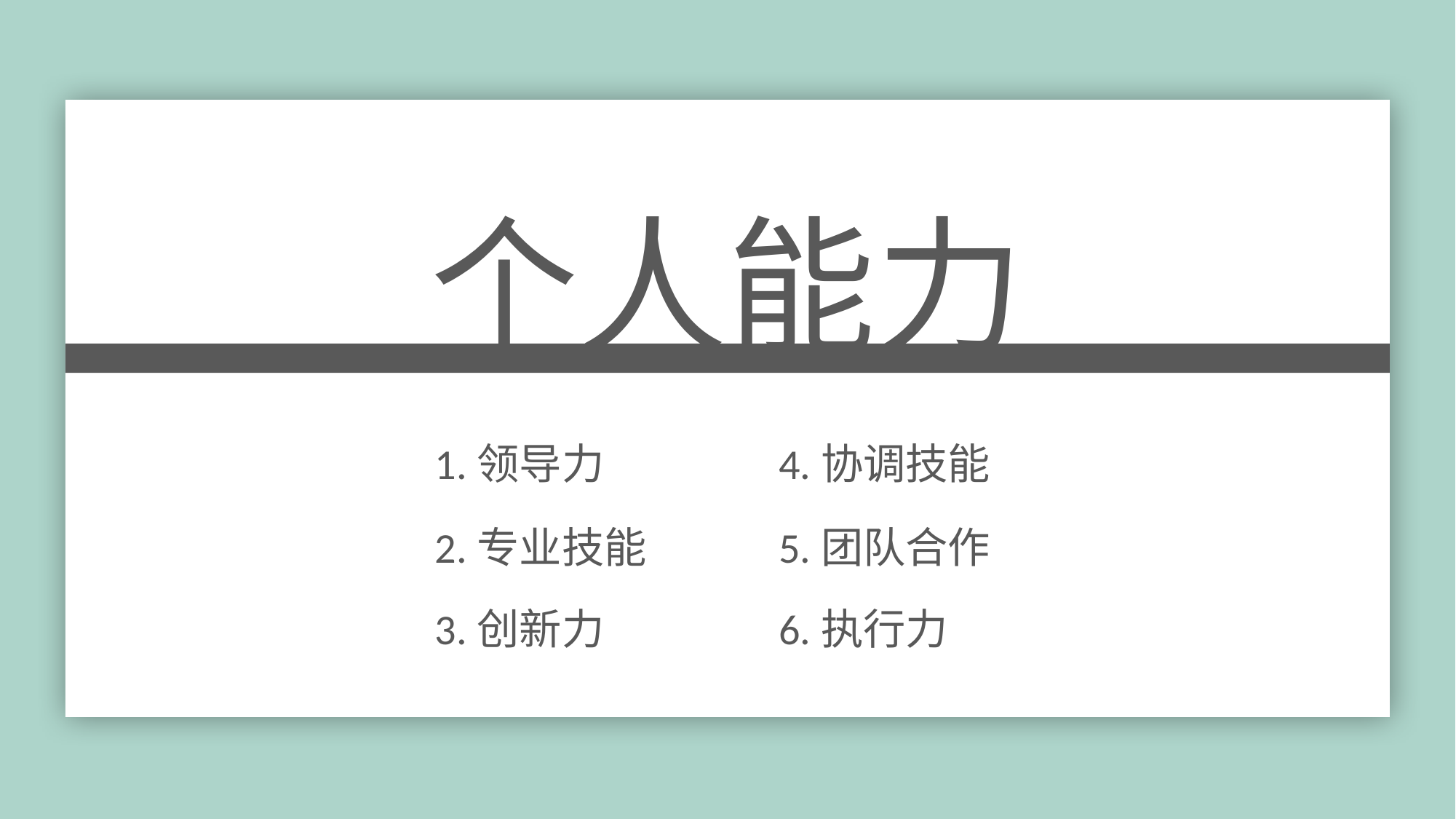

个人能力

1.领导力
4.协调技能
2.专业技能
5.团队合作
3.创新力
6.执行力